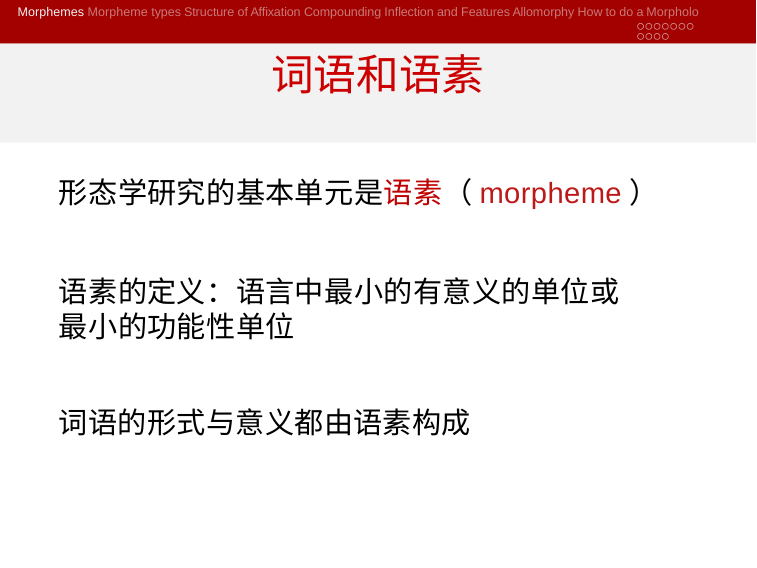

Morphemes Morpheme types Structure of Affixation Compounding Inflection and Features Allomorphy How to do a Morpholo
# 词语和语素
形态学研究的基本单元是语素（morpheme）

语素的定义：语言中最小的有意义的单位或最小的功能性单位

词语的形式与意义都由语素构成